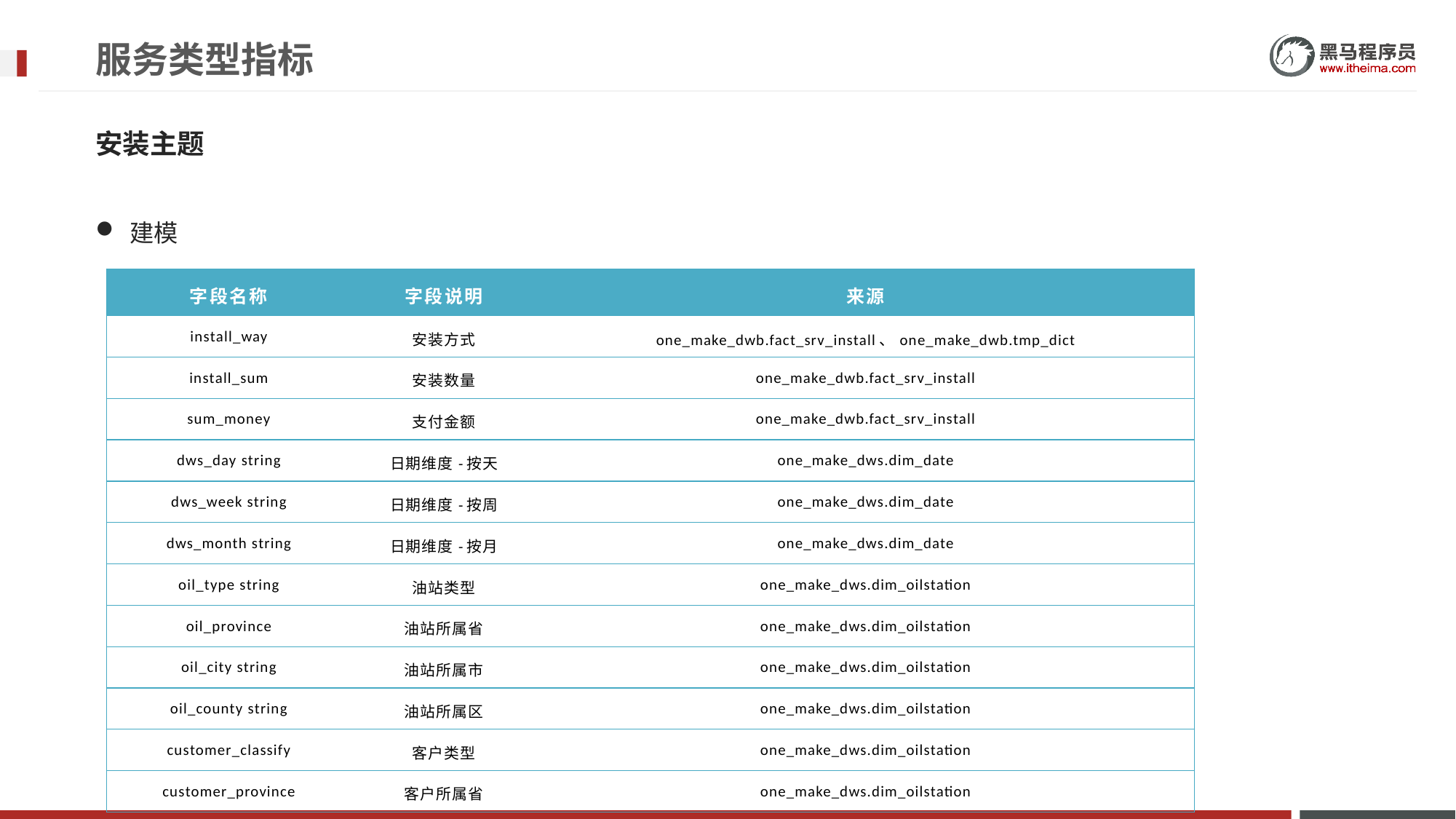

# 服务类型指标
安装主题
建模

| 字段名称 | 字段说明 | 来源 |
| --- | --- | --- |
| install\_way | 安装方式 | one\_make\_dwb.fact\_srv\_install、one\_make\_dwb.tmp\_dict |
| install\_sum | 安装数量 | one\_make\_dwb.fact\_srv\_install |
| sum\_money | 支付金额 | one\_make\_dwb.fact\_srv\_install |
| dws\_day string | 日期维度-按天 | one\_make\_dws.dim\_date |
| dws\_week string | 日期维度-按周 | one\_make\_dws.dim\_date |
| dws\_month string | 日期维度-按月 | one\_make\_dws.dim\_date |
| oil\_type string | 油站类型 | one\_make\_dws.dim\_oilstation |
| oil\_province | 油站所属省 | one\_make\_dws.dim\_oilstation |
| oil\_city string | 油站所属市 | one\_make\_dws.dim\_oilstation |
| oil\_county string | 油站所属区 | one\_make\_dws.dim\_oilstation |
| customer\_classify | 客户类型 | one\_make\_dws.dim\_oilstation |
| customer\_province | 客户所属省 | one\_make\_dws.dim\_oilstation |